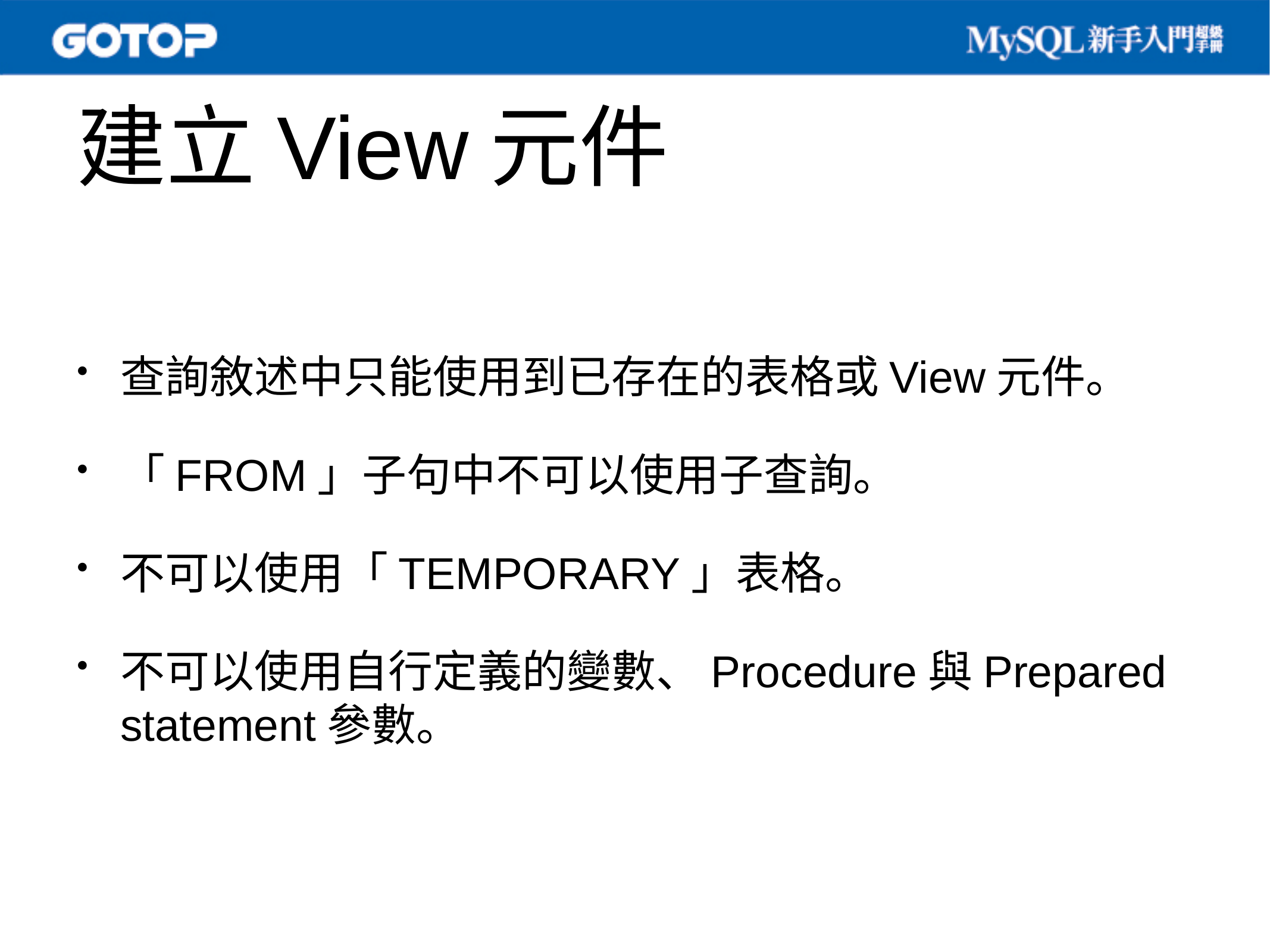

# 建立View元件
查詢敘述中只能使用到已存在的表格或View元件。
「FROM」子句中不可以使用子查詢。
不可以使用「TEMPORARY」表格。
不可以使用自行定義的變數、Procedure與Prepared statement參數。